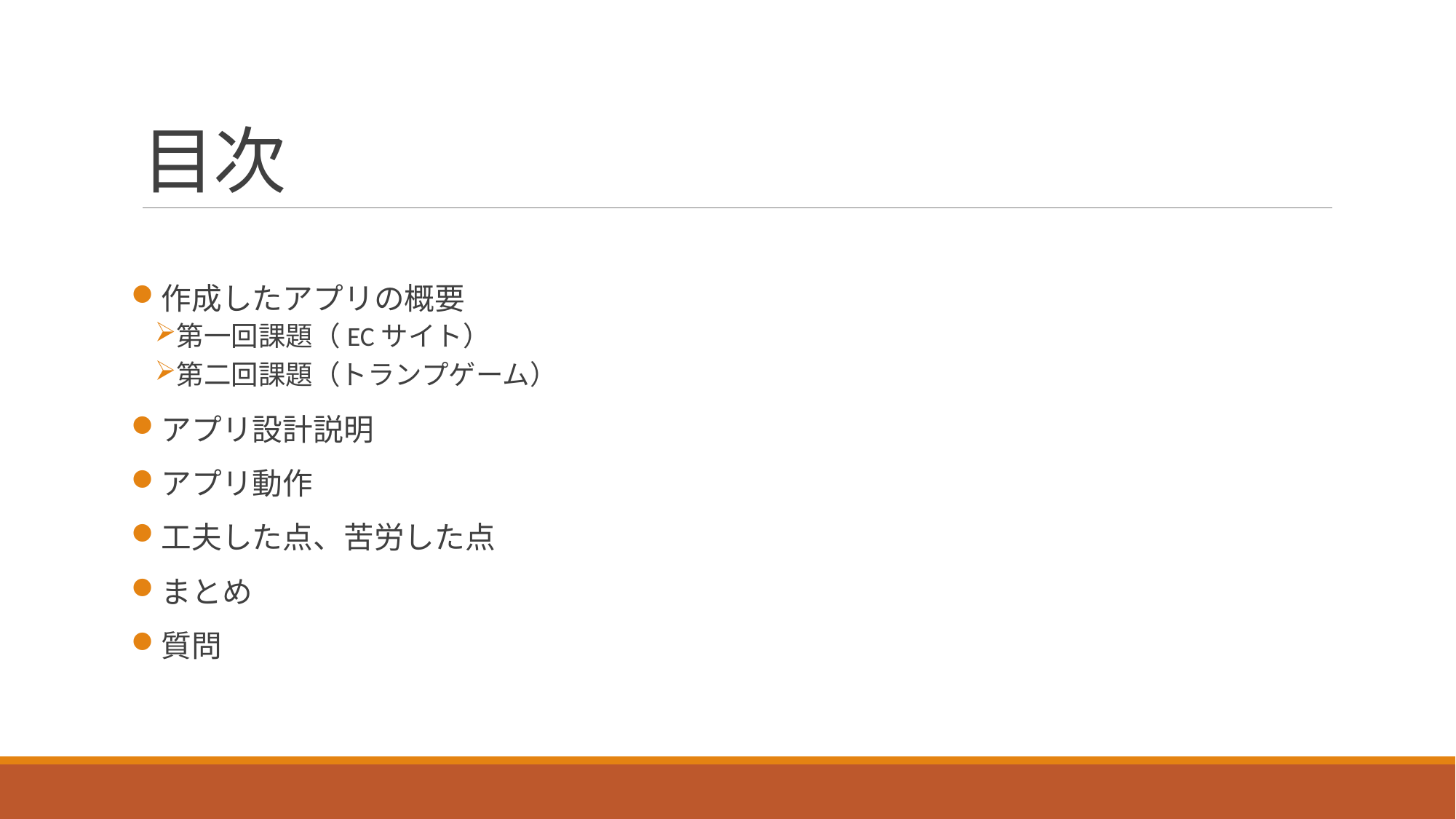

# 目次

作成したアプリの概要
第一回課題（ECサイト）
第二回課題（トランプゲーム）
アプリ設計説明
アプリ動作
工夫した点、苦労した点
まとめ
質問